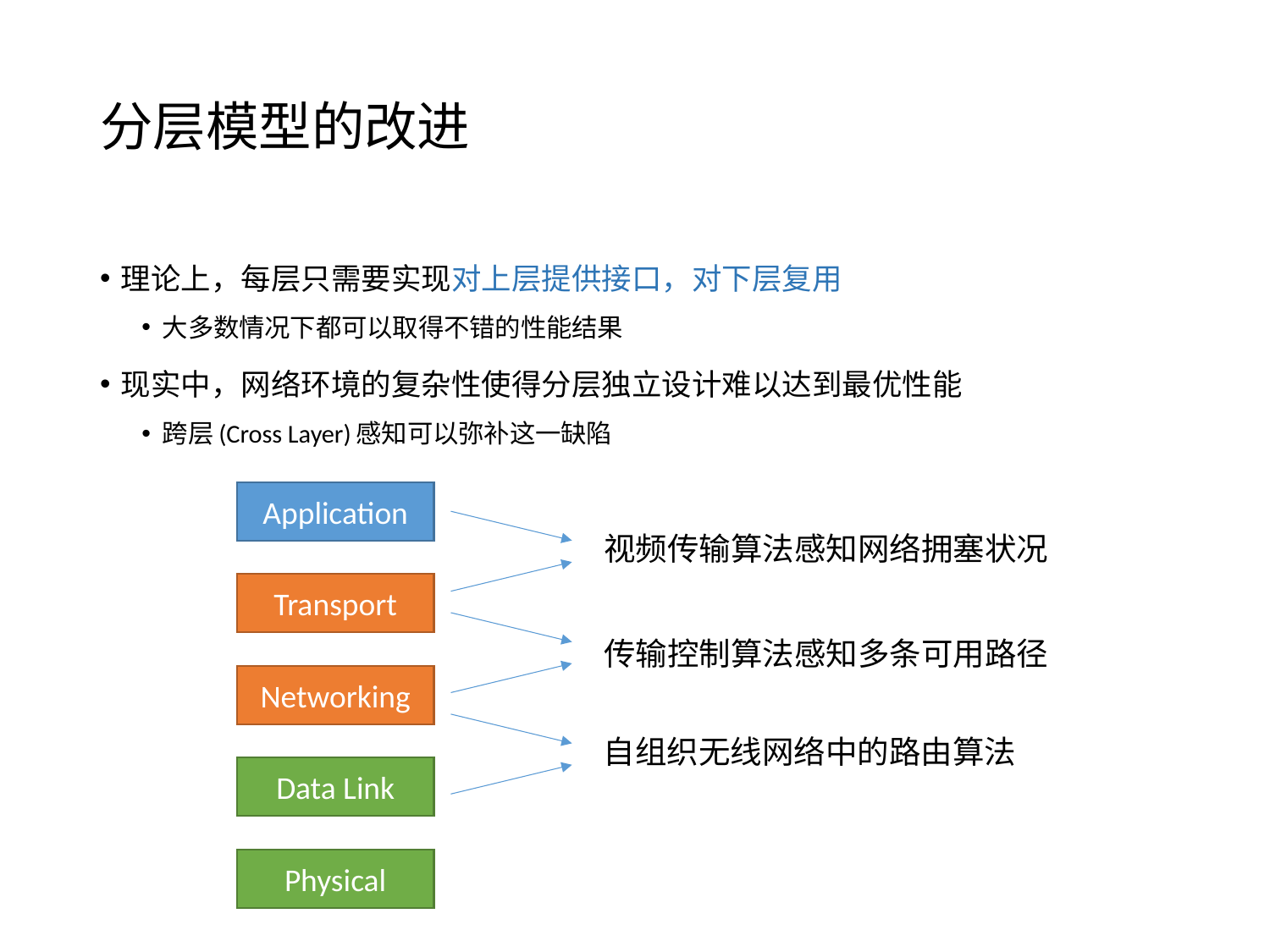

# 分层模型的改进
理论上，每层只需要实现对上层提供接口，对下层复用
大多数情况下都可以取得不错的性能结果
现实中，网络环境的复杂性使得分层独立设计难以达到最优性能
跨层(Cross Layer)感知可以弥补这一缺陷
Application
Transport
Networking
Data Link
Physical
视频传输算法感知网络拥塞状况
传输控制算法感知多条可用路径
自组织无线网络中的路由算法

14